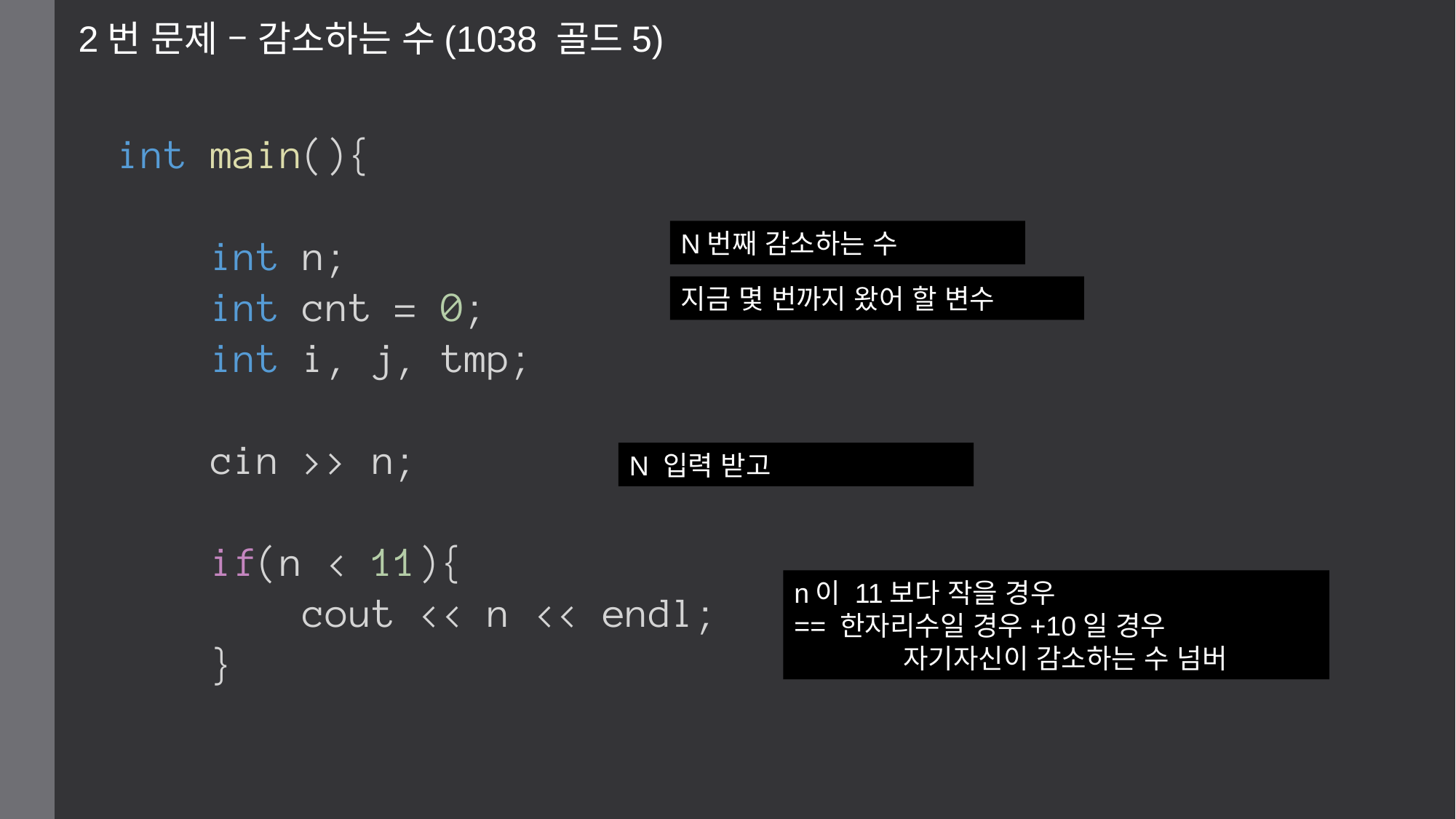

2번 문제 – 감소하는 수(1038 골드5)
int main(){
    int n;
    int cnt = 0;
    int i, j, tmp;
    cin >> n;
    if(n < 11){
        cout << n << endl;
    }
N번째 감소하는 수
지금 몇 번까지 왔어 할 변수
N 입력 받고
n이 11보다 작을 경우
== 한자리수일 경우+10일 경우
	자기자신이 감소하는 수 넘버